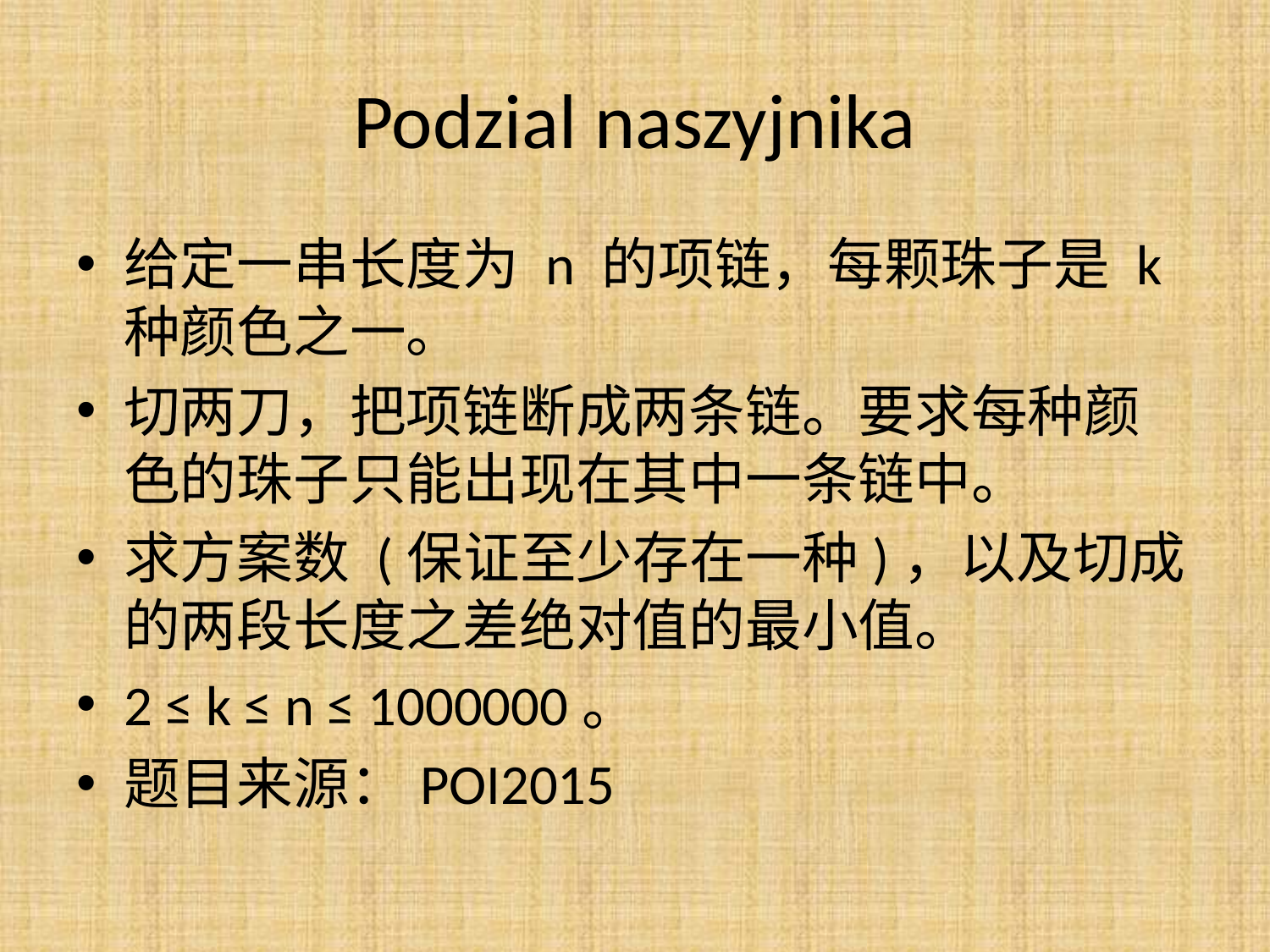

# Podzial naszyjnika
给定一串长度为 n 的项链，每颗珠子是 k 种颜色之一。
切两刀，把项链断成两条链。要求每种颜色的珠子只能出现在其中一条链中。
求方案数 (保证至少存在一种)，以及切成的两段长度之差绝对值的最小值。
2 ≤ k ≤ n ≤ 1000000。
题目来源：POI2015